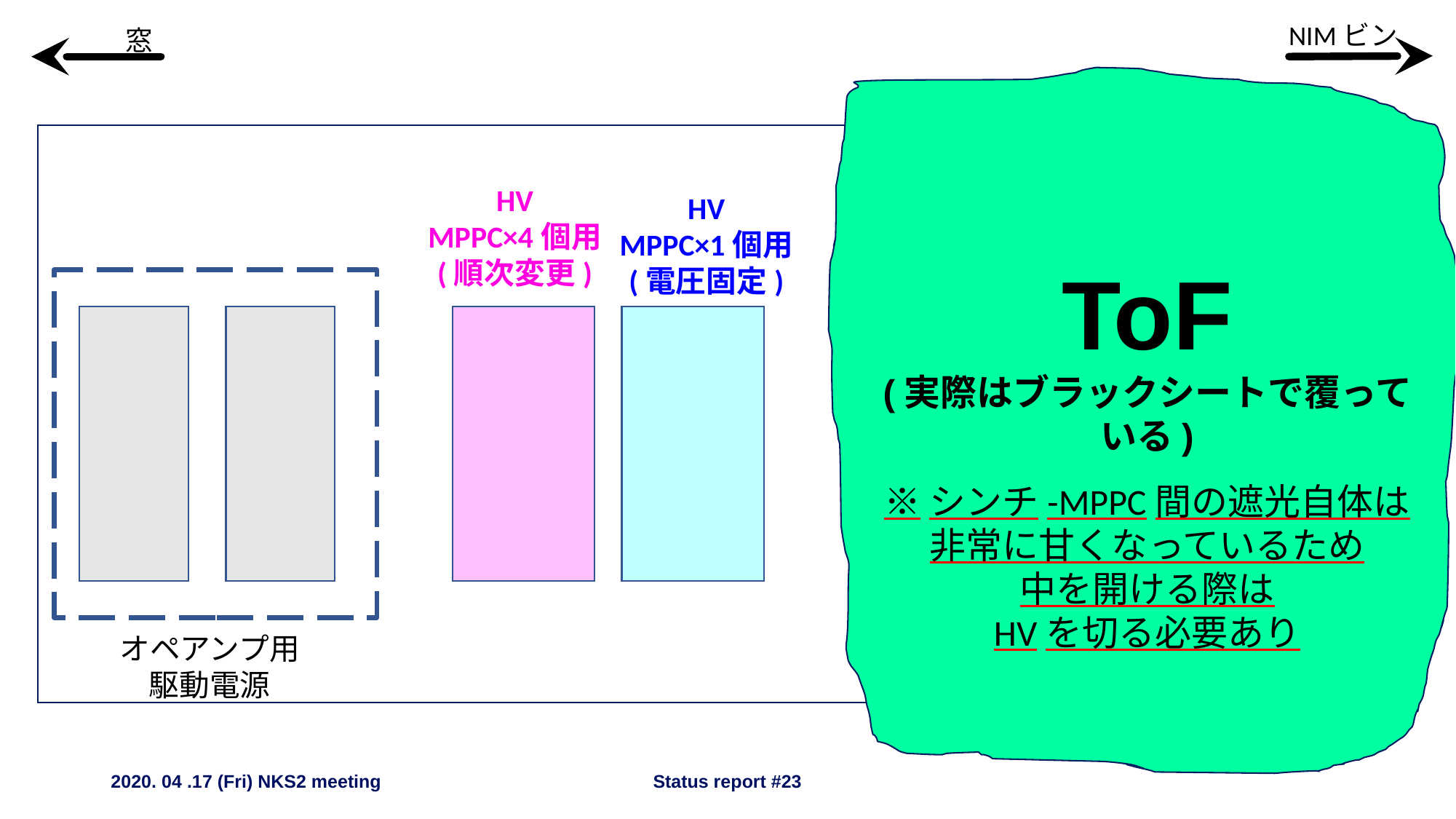

NIMビン
窓

HV
MPPC×4個用
(順次変更)
HV
MPPC×1個用 (電圧固定)
ToF
(実際はブラックシートで覆っている)

※シンチ-MPPC間の遮光自体は
非常に甘くなっているため
中を開ける際は
HVを切る必要あり

オペアンプ用
駆動電源
2020. 04 .17 (Fri) NKS2 meeting
Status report #23